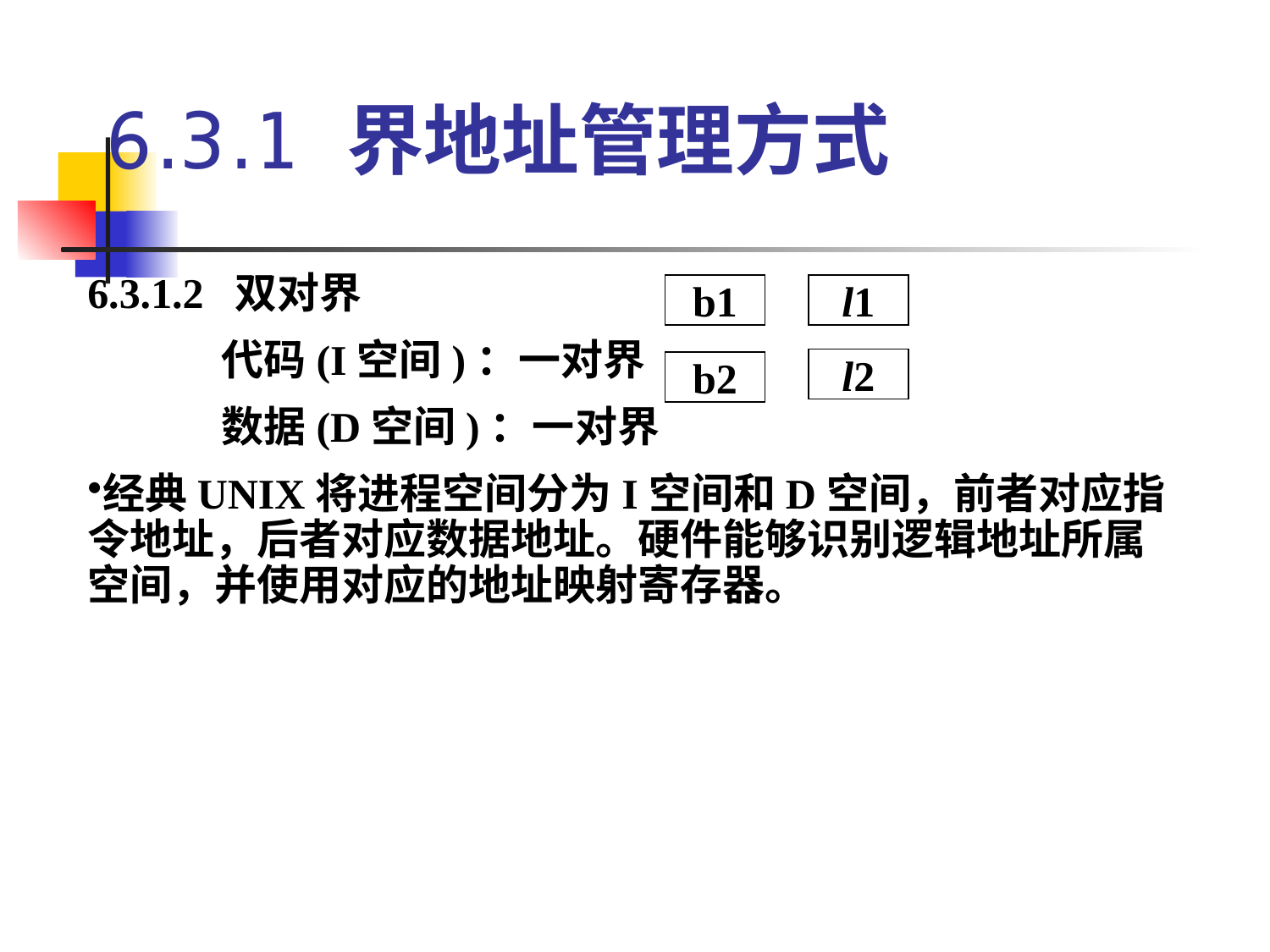

# 6.3.1 界地址管理方式
6.3.1.2  双对界
             代码(I空间)：一对界
             数据(D空间)：一对界
经典UNIX将进程空间分为I空间和D空间，前者对应指令地址，后者对应数据地址。硬件能够识别逻辑地址所属空间，并使用对应的地址映射寄存器。

b1
l1
l2
b2